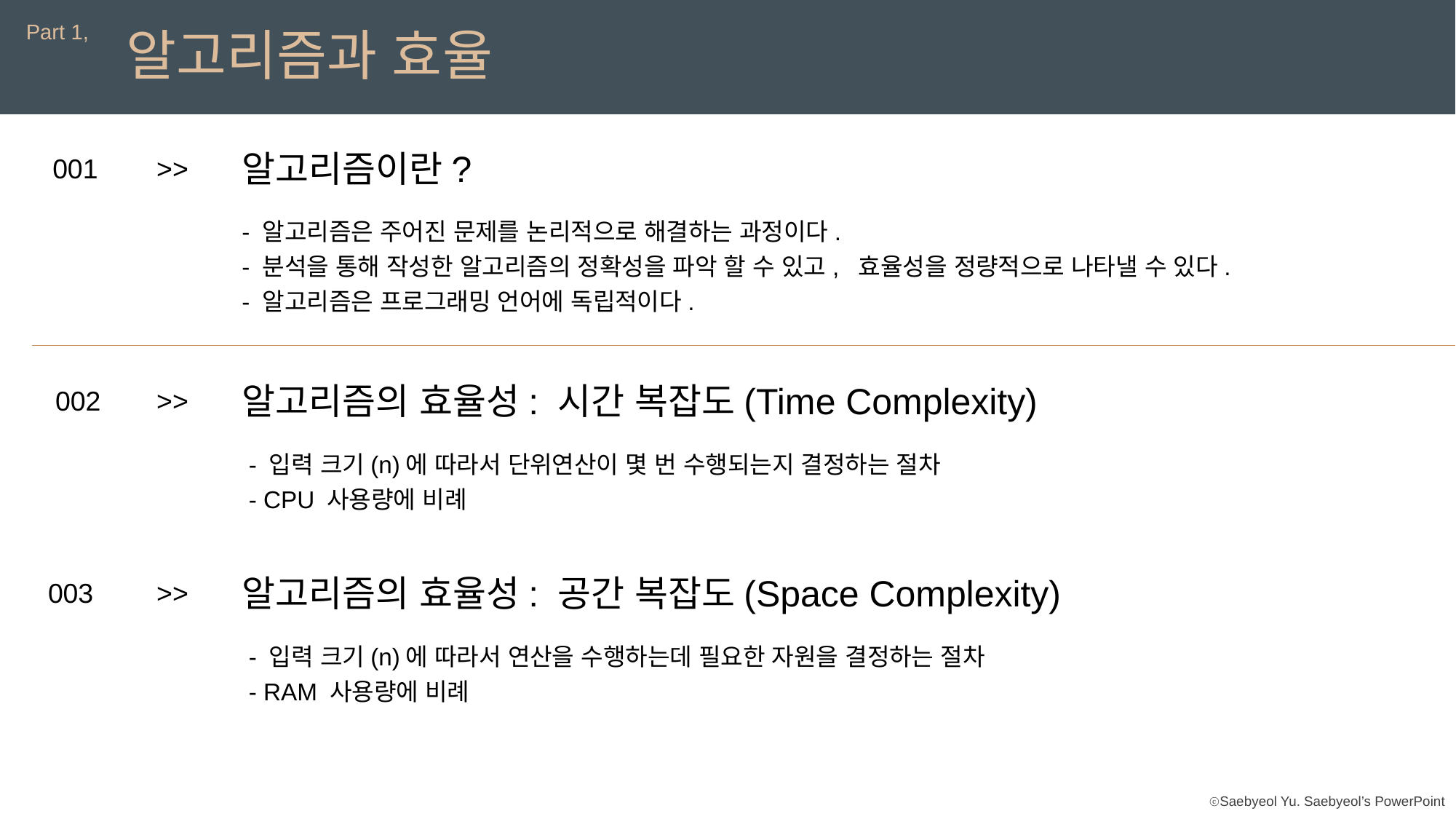

Part 1,
알고리즘과 효율
알고리즘이란?
001
>>
- 알고리즘은 주어진 문제를 논리적으로 해결하는 과정이다.
- 분석을 통해 작성한 알고리즘의 정확성을 파악 할 수 있고,  효율성을 정량적으로 나타낼 수 있다.
- 알고리즘은 프로그래밍 언어에 독립적이다.
알고리즘의 효율성: 시간 복잡도(Time Complexity)
002
>>
 - 입력 크기(n)에 따라서 단위연산이 몇 번 수행되는지 결정하는 절차
 - CPU 사용량에 비례
알고리즘의 효율성: 공간 복잡도(Space Complexity)
003
>>
 - 입력 크기(n)에 따라서 연산을 수행하는데 필요한 자원을 결정하는 절차
 - RAM 사용량에 비례